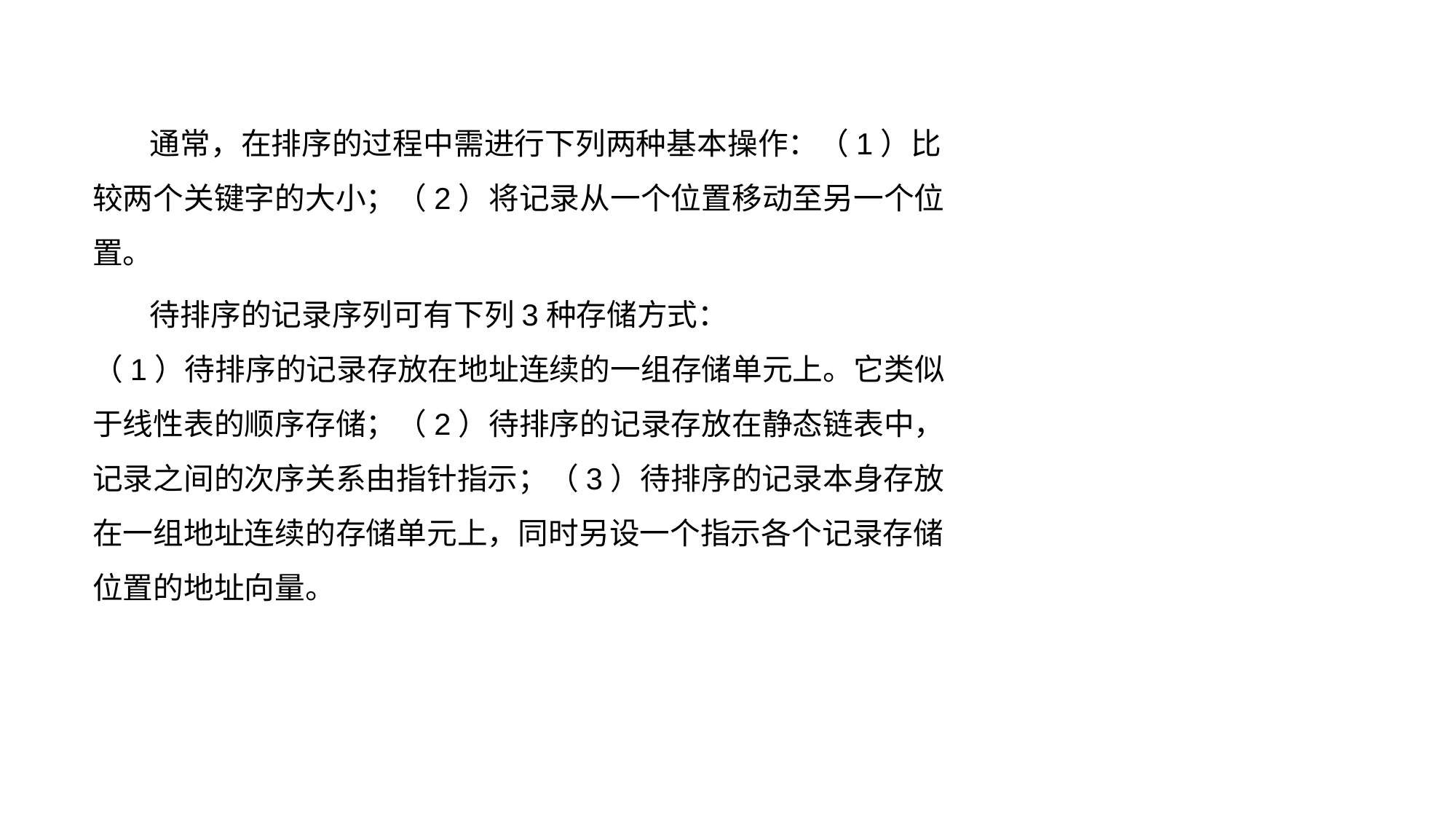

通常，在排序的过程中需进行下列两种基本操作：（1）比较两个关键字的大小；（2）将记录从一个位置移动至另一个位置。
　    待排序的记录序列可有下列3种存储方式：
（1）待排序的记录存放在地址连续的一组存储单元上。它类似于线性表的顺序存储；（2）待排序的记录存放在静态链表中，记录之间的次序关系由指针指示；（3）待排序的记录本身存放在一组地址连续的存储单元上，同时另设一个指示各个记录存储位置的地址向量。